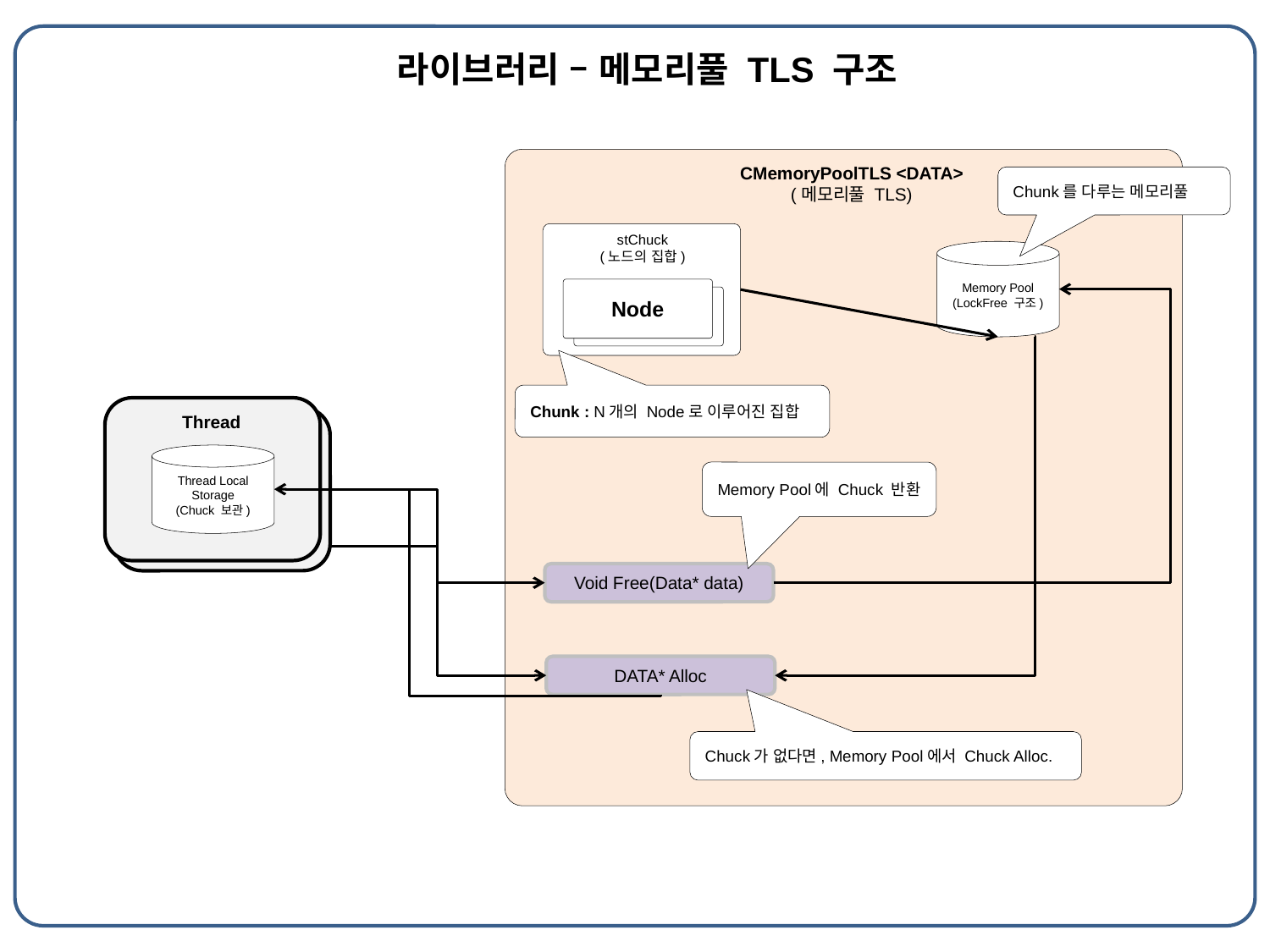

라이브러리 – 메모리풀 TLS 구조

CMemoryPoolTLS <DATA>
(메모리풀 TLS)
Chunk를 다루는 메모리풀

stChuck
(노드의 집합)
Memory Pool
(LockFree 구조)
Node
Node
Chunk : N개의 Node로 이루어진 집합

Thread

Thread Local Storage
(Chuck 보관)
Memory Pool에 Chuck 반환
Void Free(Data* data)
DATA* Alloc
Chuck가 없다면, Memory Pool에서 Chuck Alloc.